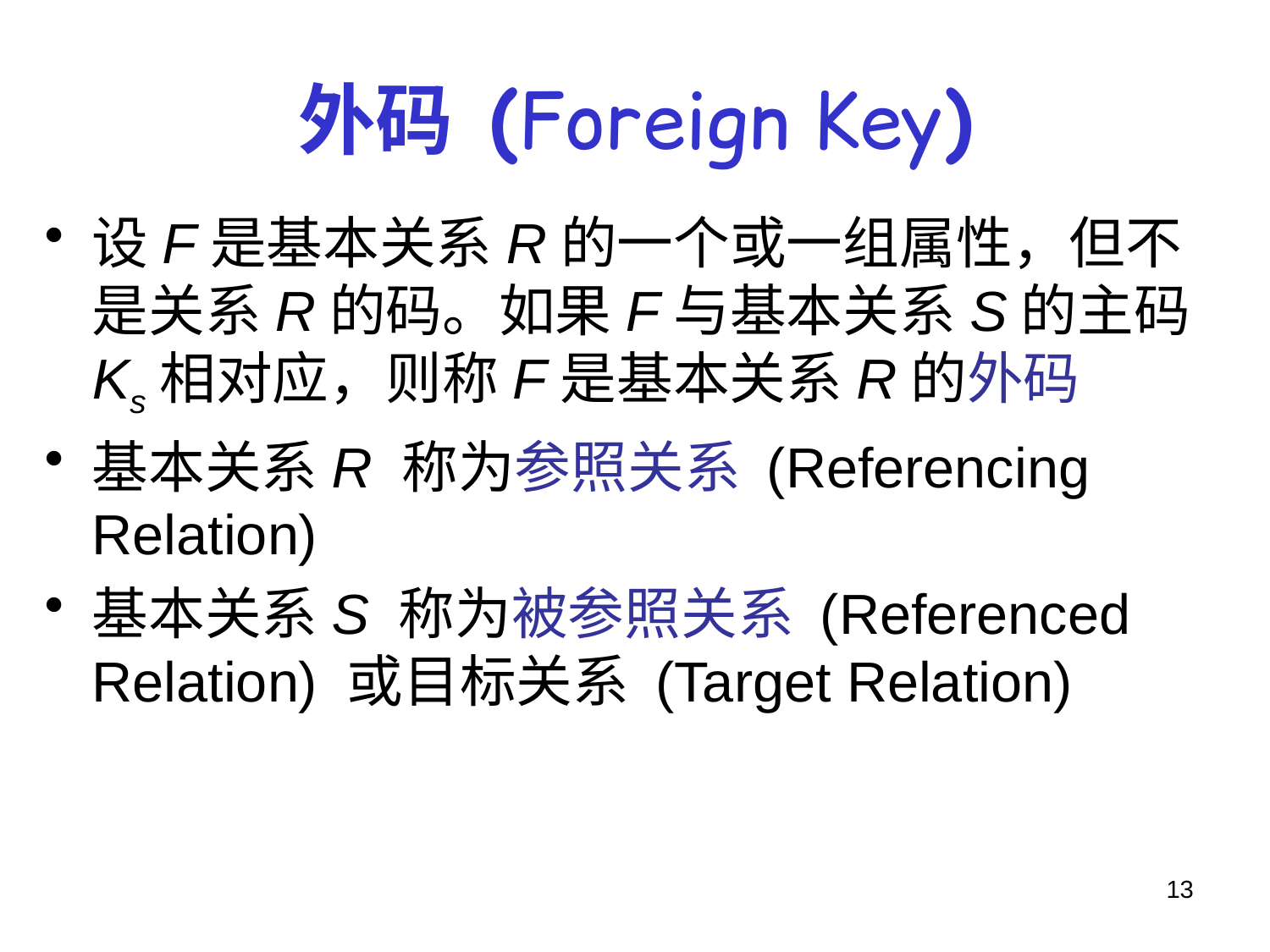

# 外码 (Foreign Key)
设F是基本关系R的一个或一组属性，但不是关系R的码。如果F与基本关系S的主码Ks相对应，则称F是基本关系R的外码
基本关系R 称为参照关系 (Referencing Relation)
基本关系S 称为被参照关系 (Referenced Relation) 或目标关系 (Target Relation)

13